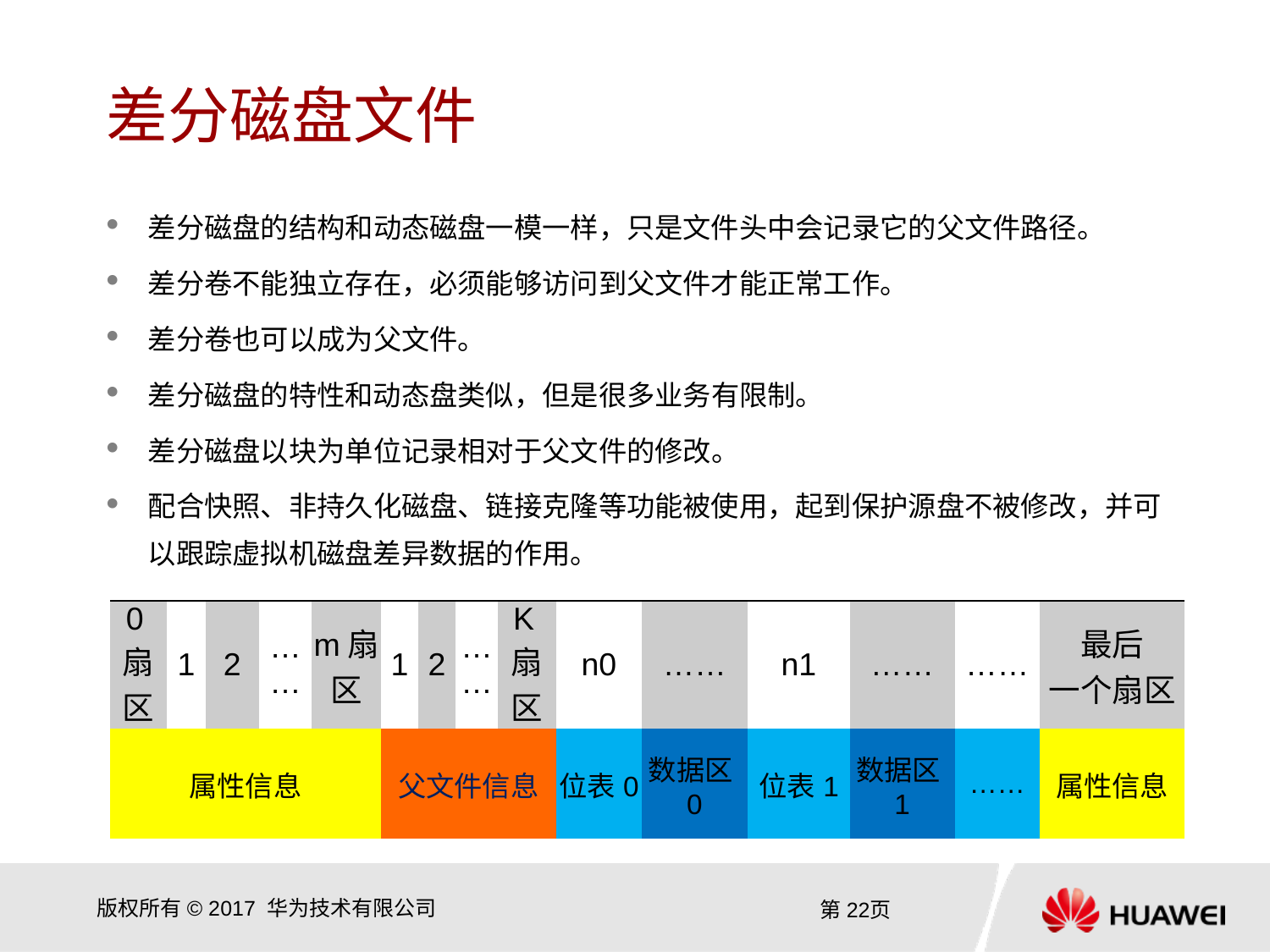

# 差分磁盘文件
差分磁盘的结构和动态磁盘一模一样，只是文件头中会记录它的父文件路径。
差分卷不能独立存在，必须能够访问到父文件才能正常工作。
差分卷也可以成为父文件。
差分磁盘的特性和动态盘类似，但是很多业务有限制。
差分磁盘以块为单位记录相对于父文件的修改。
配合快照、非持久化磁盘、链接克隆等功能被使用，起到保护源盘不被修改，并可以跟踪虚拟机磁盘差异数据的作用。

| 0扇区 | 1 | 2 | …… | m扇区 | 1 | 2 | …… | K扇区 | n0 | …… | n1 | …… | …… | 最后 一个扇区 |
| --- | --- | --- | --- | --- | --- | --- | --- | --- | --- | --- | --- | --- | --- | --- |
| 属性信息 |  |  |  |  | 父文件信息 |  |  |  | 位表0 | 数据区0 | 位表1 | 数据区1 | …… | 属性信息 |